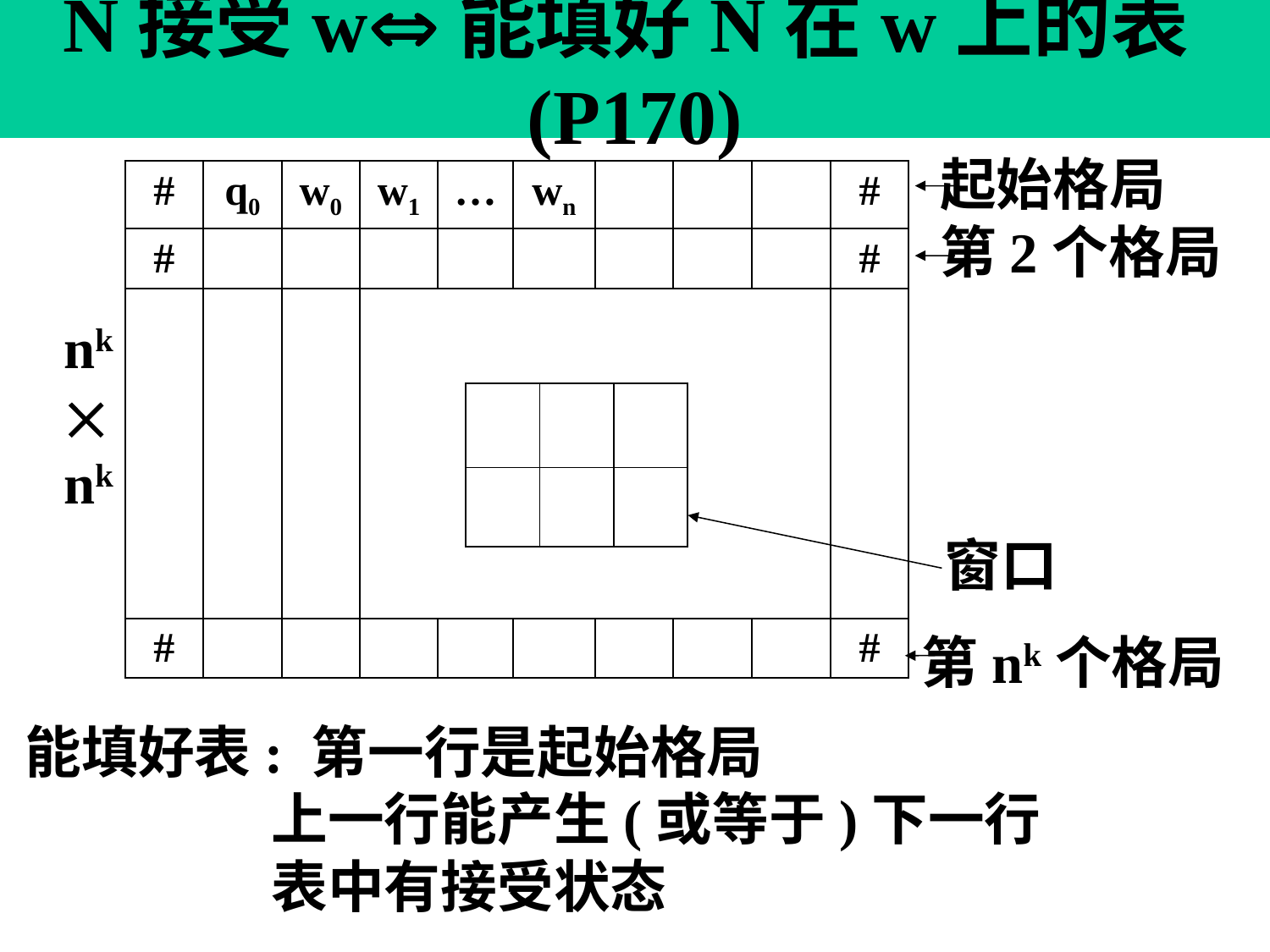

# N接受w⇔能填好N在w上的表(P170)
起始格局
第2个格局
| # | q0 | w0 | w1 | … | wn |  |  |  | # |
| --- | --- | --- | --- | --- | --- | --- | --- | --- | --- |
| # |  |  |  |  |  |  |  |  | # |
|  |  |  |  |  |  |  |  |  |  |
| # |  |  |  |  |  |  |  |  | # |

nk
×
nk
|  |  |  |
| --- | --- | --- |
|  |  |  |

窗口
第nk个格局

能填好表: 第一行是起始格局
                  上一行能产生(或等于)下一行
                  表中有接受状态